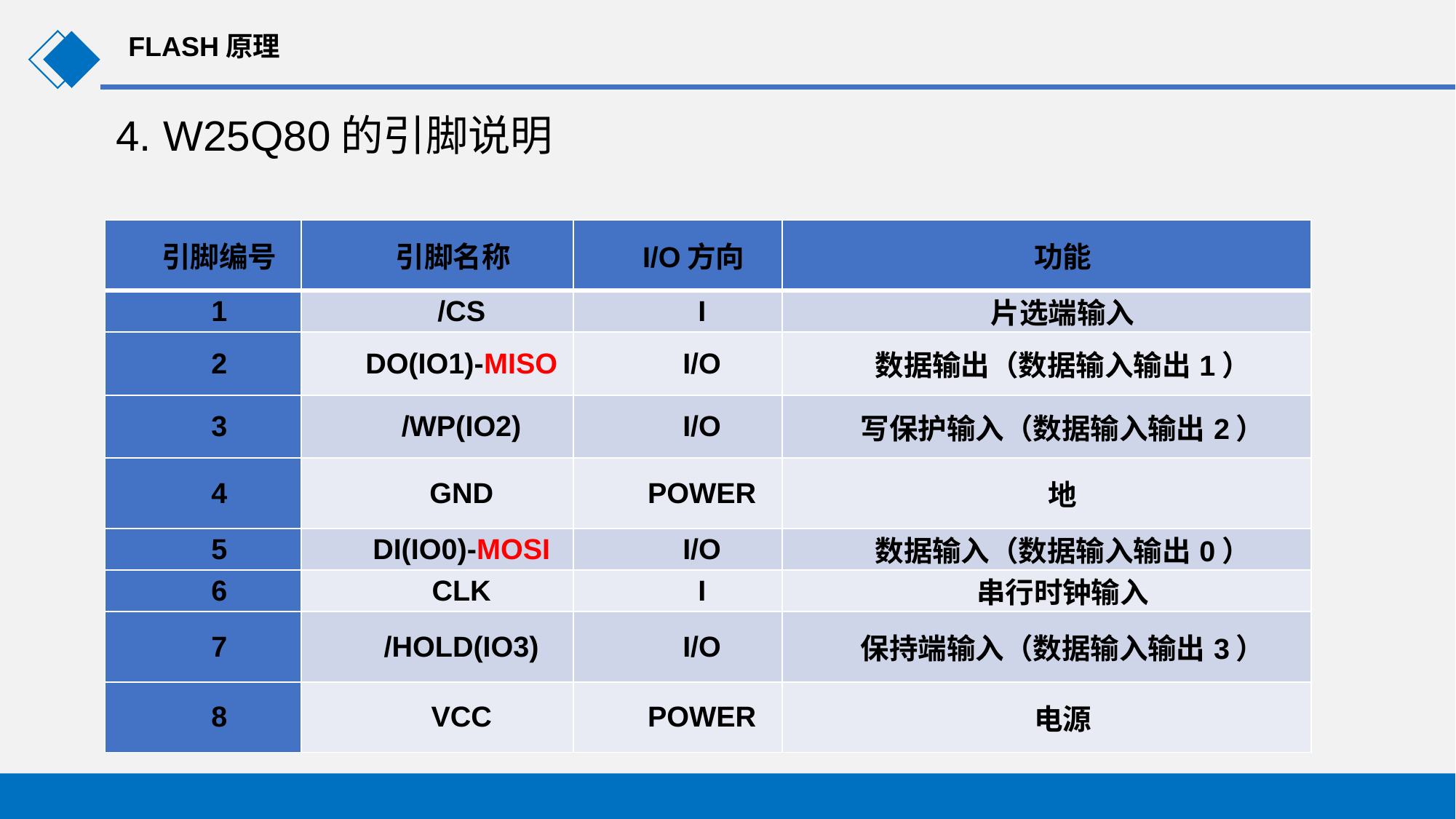

FLASH原理
# 4. W25Q80的引脚说明
| 引脚编号 | 引脚名称 | I/O方向 | 功能 |
| --- | --- | --- | --- |
| 1 | /CS | I | 片选端输入 |
| 2 | DO(IO1)-MISO | I/O | 数据输出（数据输入输出1） |
| 3 | /WP(IO2) | I/O | 写保护输入（数据输入输出2） |
| 4 | GND | POWER | 地 |
| 5 | DI(IO0)-MOSI | I/O | 数据输入（数据输入输出0） |
| 6 | CLK | I | 串行时钟输入 |
| 7 | /HOLD(IO3) | I/O | 保持端输入（数据输入输出3） |
| 8 | VCC | POWER | 电源 |